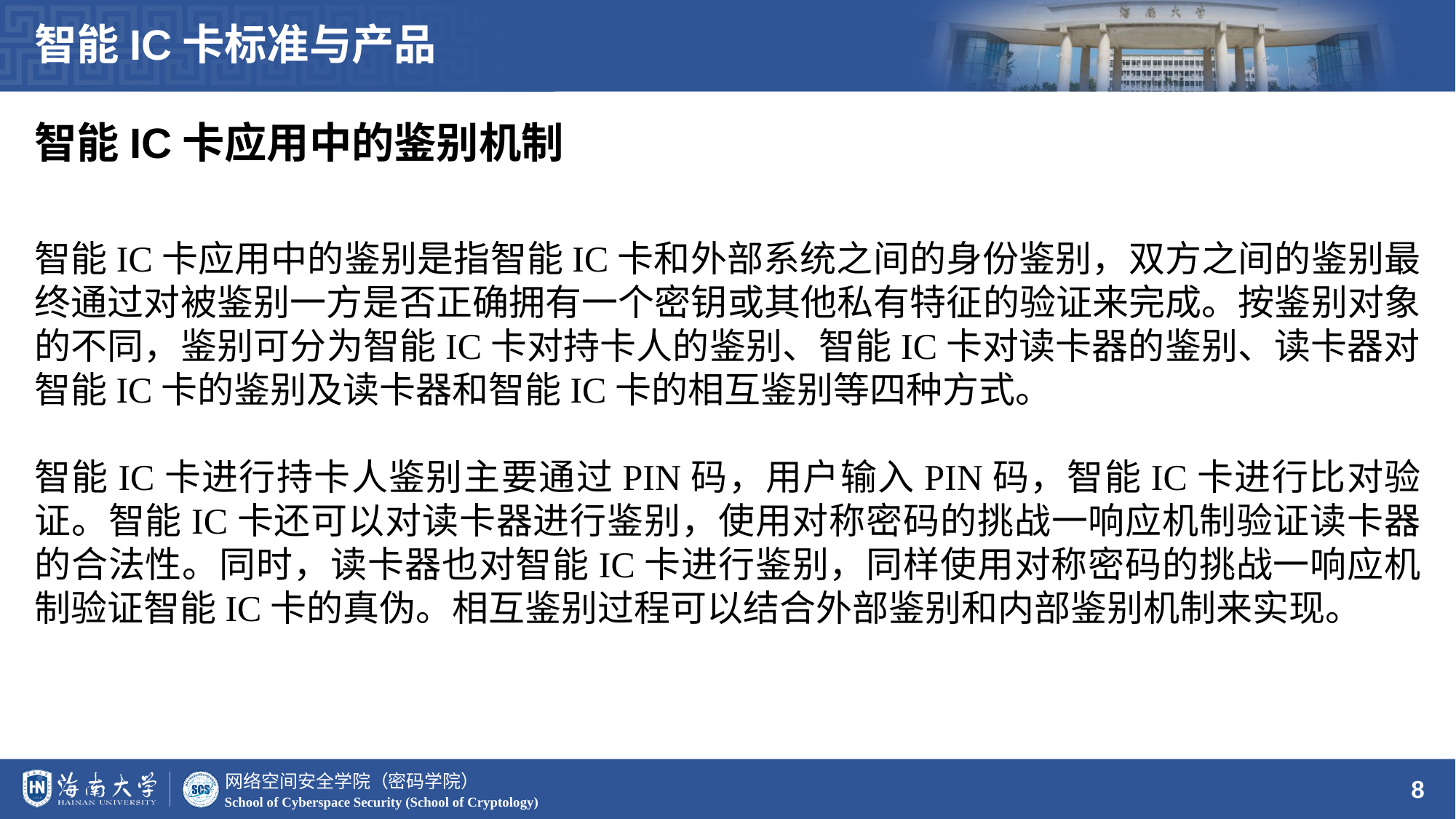

智能IC卡标准与产品

智能IC卡应用中的鉴别机制

智能IC卡应用中的鉴别是指智能IC卡和外部系统之间的身份鉴别，双方之间的鉴别最终通过对被鉴别一方是否正确拥有一个密钥或其他私有特征的验证来完成。按鉴别对象的不同，鉴别可分为智能IC卡对持卡人的鉴别、智能IC卡对读卡器的鉴别、读卡器对智能IC卡的鉴别及读卡器和智能IC卡的相互鉴别等四种方式。

智能IC卡进行持卡人鉴别主要通过PIN码，用户输入PIN码，智能IC卡进行比对验证。智能IC卡还可以对读卡器进行鉴别，使用对称密码的挑战一响应机制验证读卡器的合法性。同时，读卡器也对智能IC卡进行鉴别，同样使用对称密码的挑战一响应机制验证智能IC卡的真伪。相互鉴别过程可以结合外部鉴别和内部鉴别机制来实现。

8